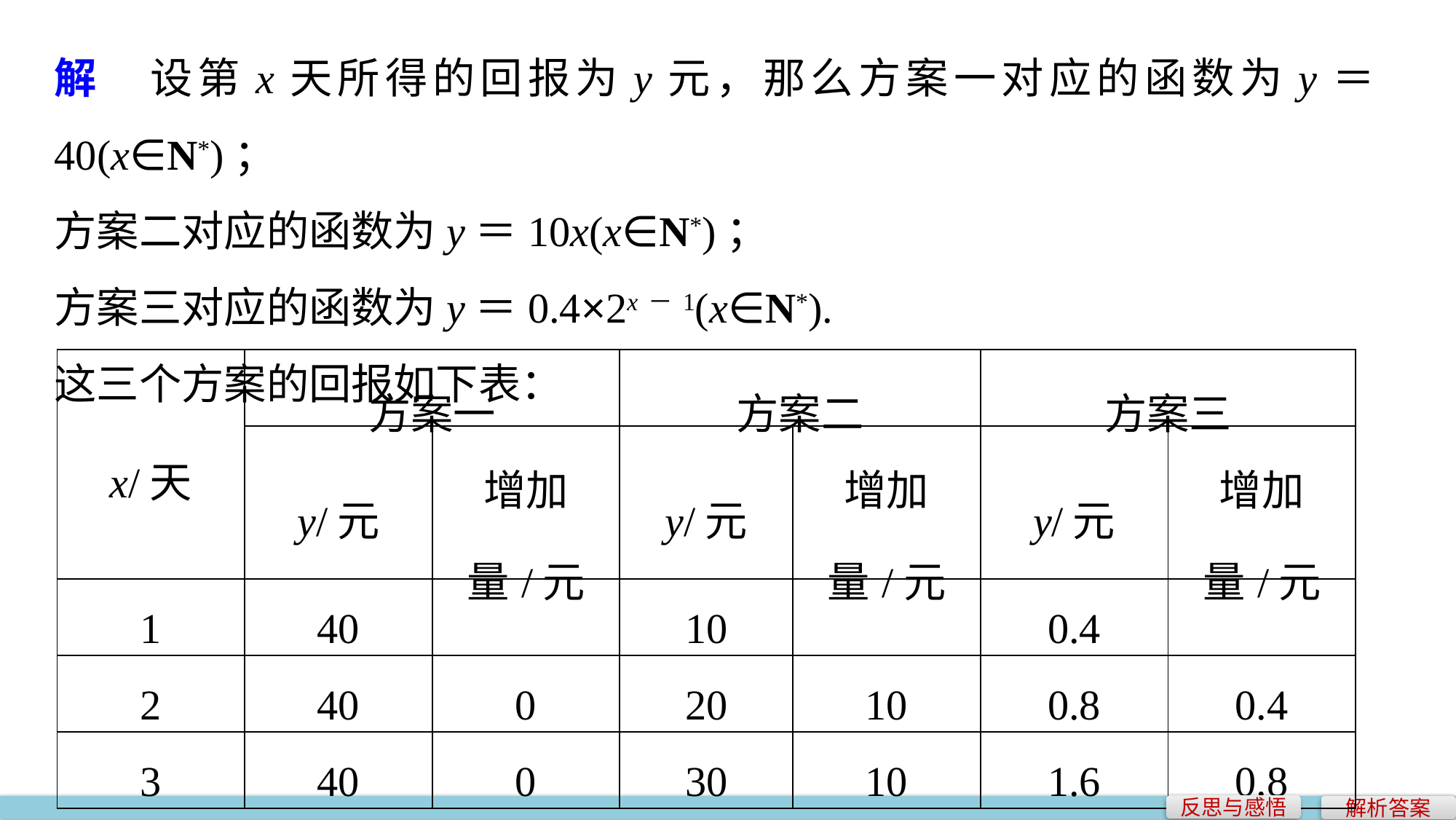

解　设第x天所得的回报为y元，那么方案一对应的函数为y＝40(x∈N*)；
方案二对应的函数为y＝10x(x∈N*)；
方案三对应的函数为y＝0.4×2x－1(x∈N*).
这三个方案的回报如下表：
| x/天 | 方案一 |  | 方案二 |  | 方案三 |  |
| --- | --- | --- | --- | --- | --- | --- |
|  | y/元 | 增加量/元 | y/元 | 增加量/元 | y/元 | 增加量/元 |
| 1 | 40 |  | 10 |  | 0.4 |  |
| 2 | 40 | 0 | 20 | 10 | 0.8 | 0.4 |
| 3 | 40 | 0 | 30 | 10 | 1.6 | 0.8 |
反思与感悟

解析答案